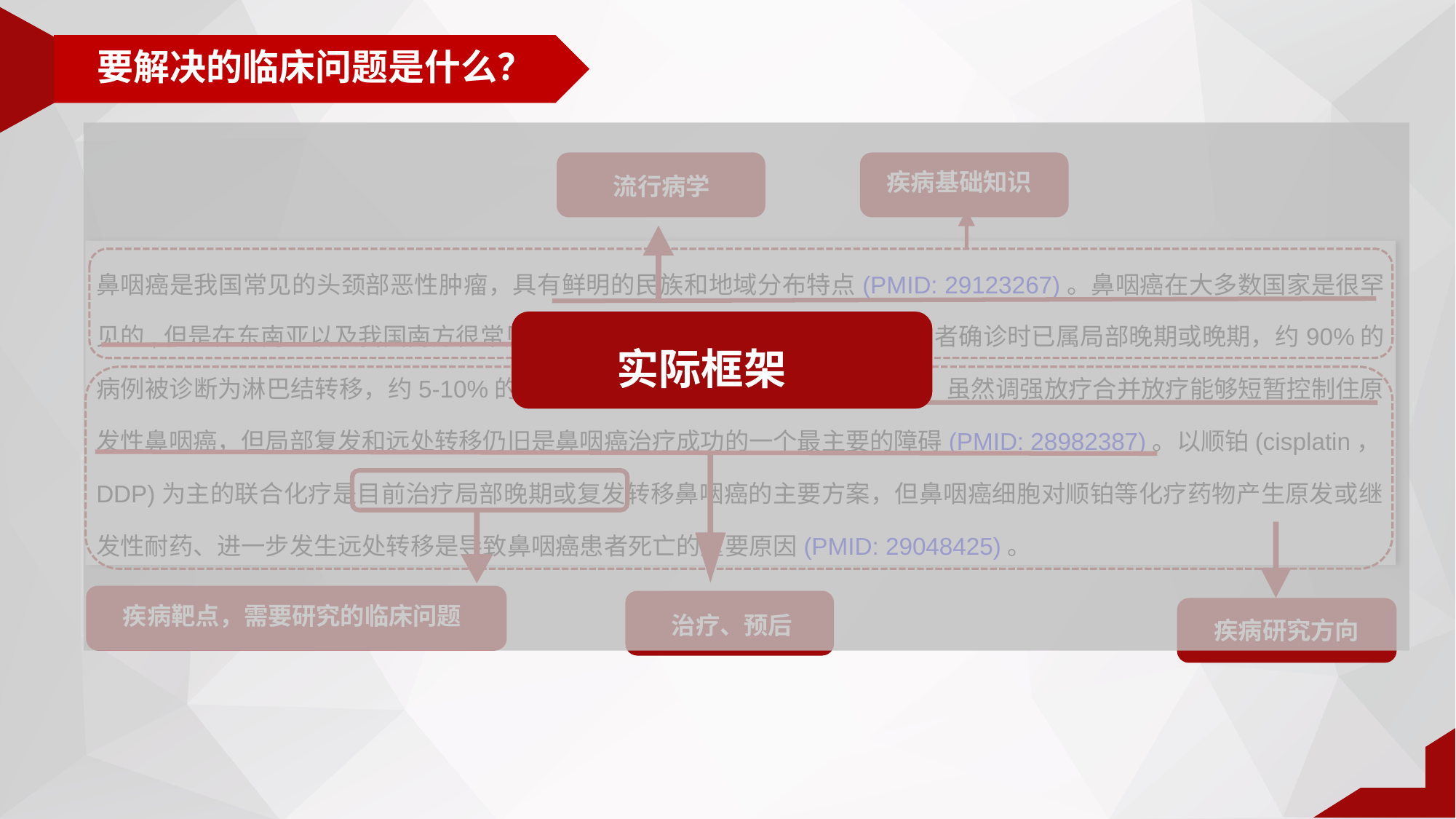

要解决的临床问题是什么？

实际框架

  流行病学

疾病基础知识

鼻咽癌是我国常见的头颈部恶性肿瘤，具有鲜明的民族和地域分布特点(PMID: 29123267)。鼻咽癌在大多数国家是很罕见的,但是在东南亚以及我国南方很常见(PMID: 28990284)。目前，大多数患者确诊时已属局部晚期或晚期，约90%的病例被诊断为淋巴结转移，约5-10%的患者伴有远处转移(PMID: 27135270)。虽然调强放疗合并放疗能够短暂控制住原发性鼻咽癌，但局部复发和远处转移仍旧是鼻咽癌治疗成功的一个最主要的障碍(PMID: 28982387)。以顺铂(cisplatin，DDP)为主的联合化疗是目前治疗局部晚期或复发转移鼻咽癌的主要方案，但鼻咽癌细胞对顺铂等化疗药物产生原发或继发性耐药、进一步发生远处转移是导致鼻咽癌患者死亡的重要原因(PMID: 29048425)。

疾病靶点，需要研究的临床问题
  治疗、预后

 疾病研究方向